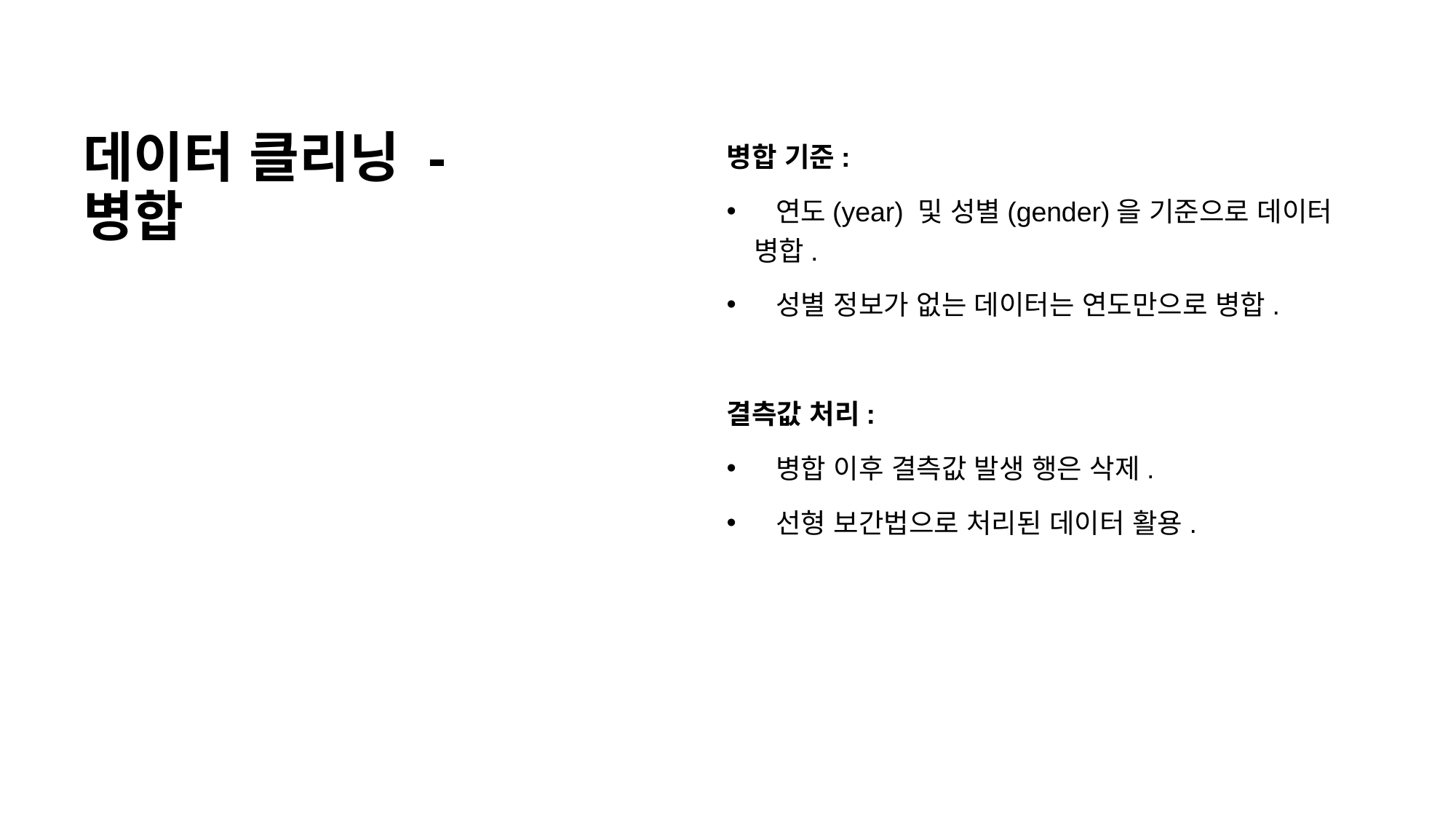

# 데이터 클리닝 - 병합
병합 기준:
  연도(year) 및 성별(gender)을 기준으로 데이터 병합.
  성별 정보가 없는 데이터는 연도만으로 병합.

결측값 처리:
  병합 이후 결측값 발생 행은 삭제.
  선형 보간법으로 처리된 데이터 활용.